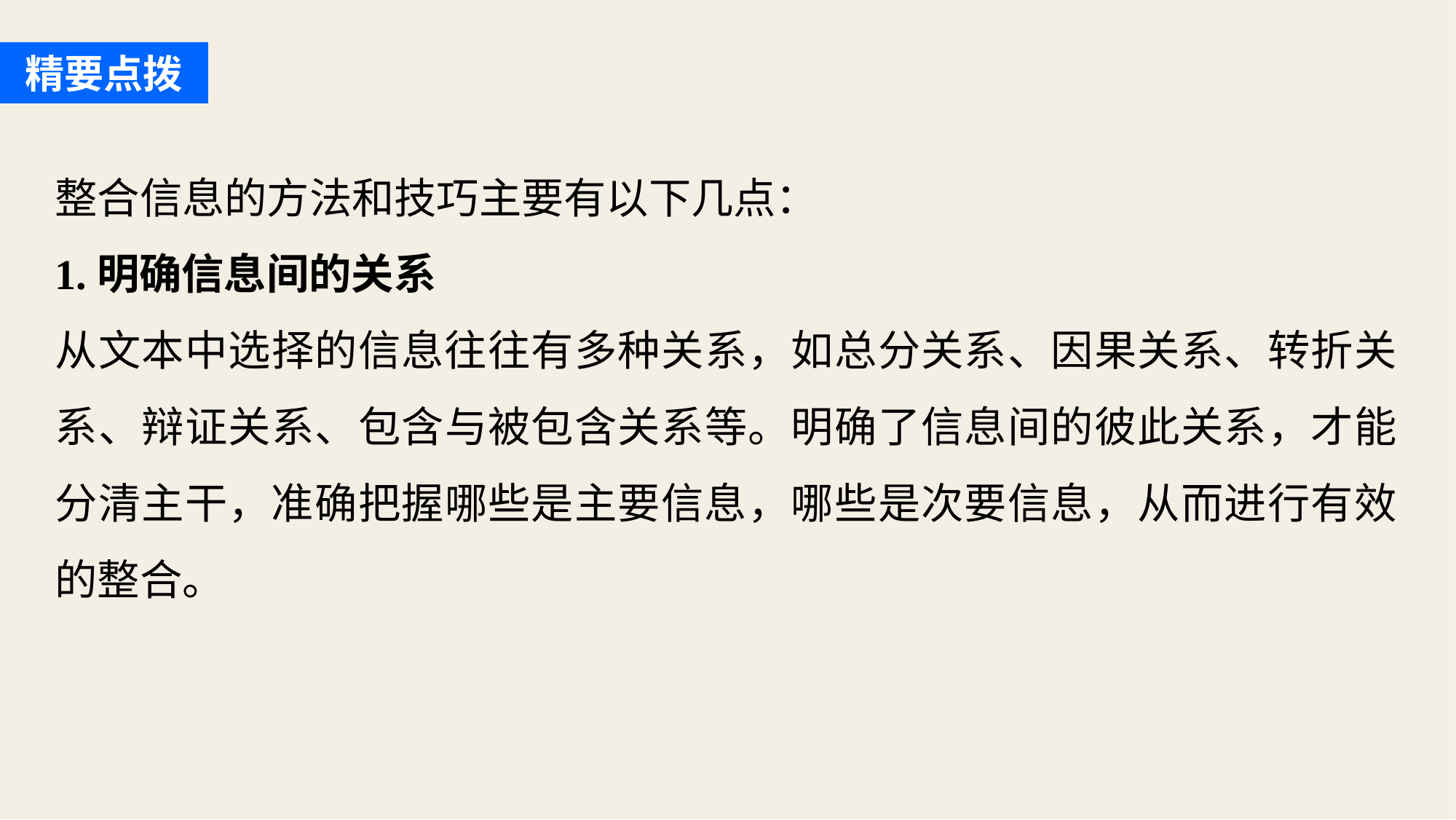

精要点拨
整合信息的方法和技巧主要有以下几点：
1.明确信息间的关系
从文本中选择的信息往往有多种关系，如总分关系、因果关系、转折关系、辩证关系、包含与被包含关系等。明确了信息间的彼此关系，才能分清主干，准确把握哪些是主要信息，哪些是次要信息，从而进行有效的整合。